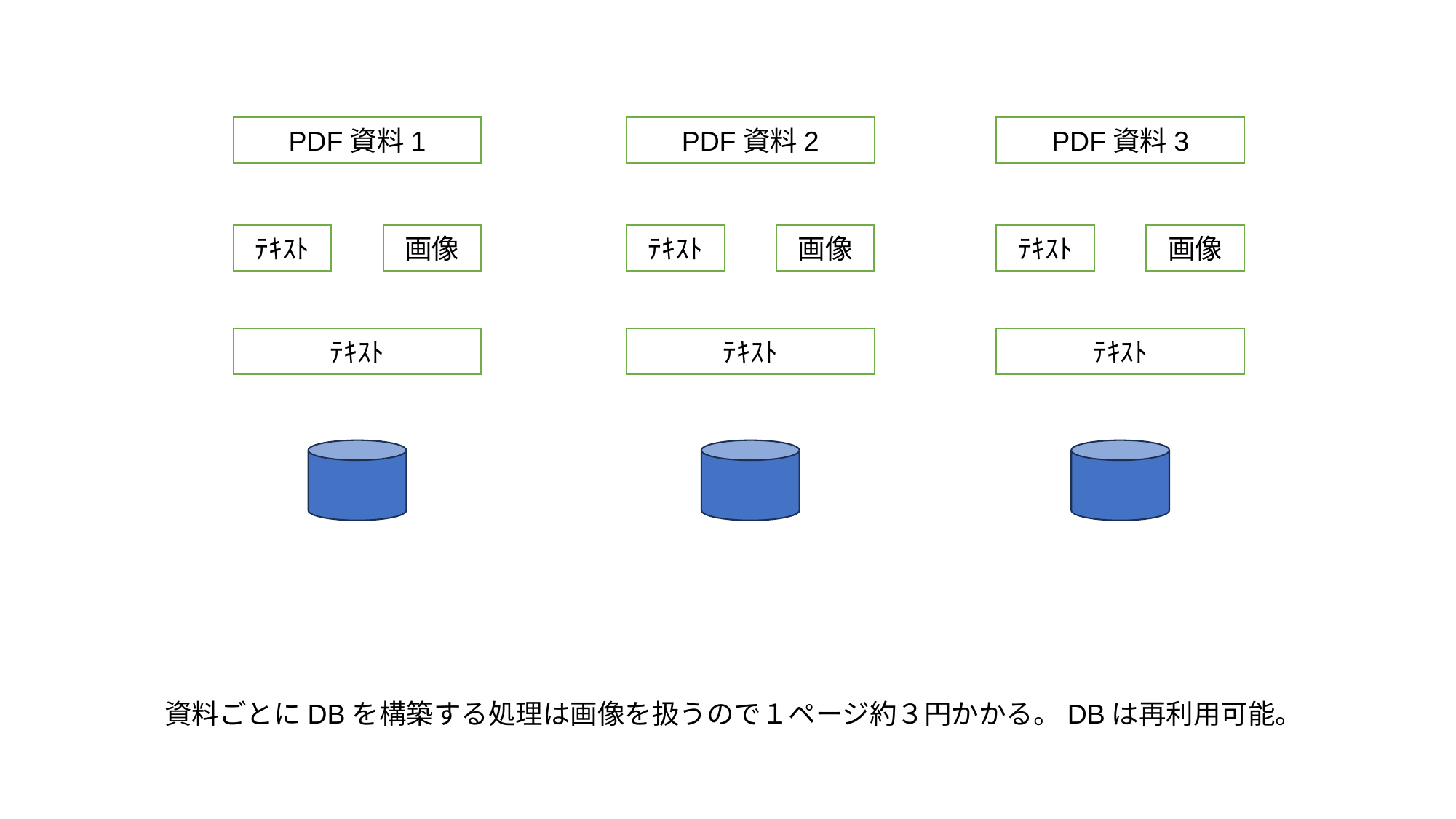

PDF資料1
PDF資料2
PDF資料3
ﾃｷｽﾄ
ﾃｷｽﾄ
ﾃｷｽﾄ
画像
画像
画像
ﾃｷｽﾄ
ﾃｷｽﾄ
ﾃｷｽﾄ

資料ごとにDBを構築する処理は画像を扱うので１ページ約３円かかる。DBは再利用可能。